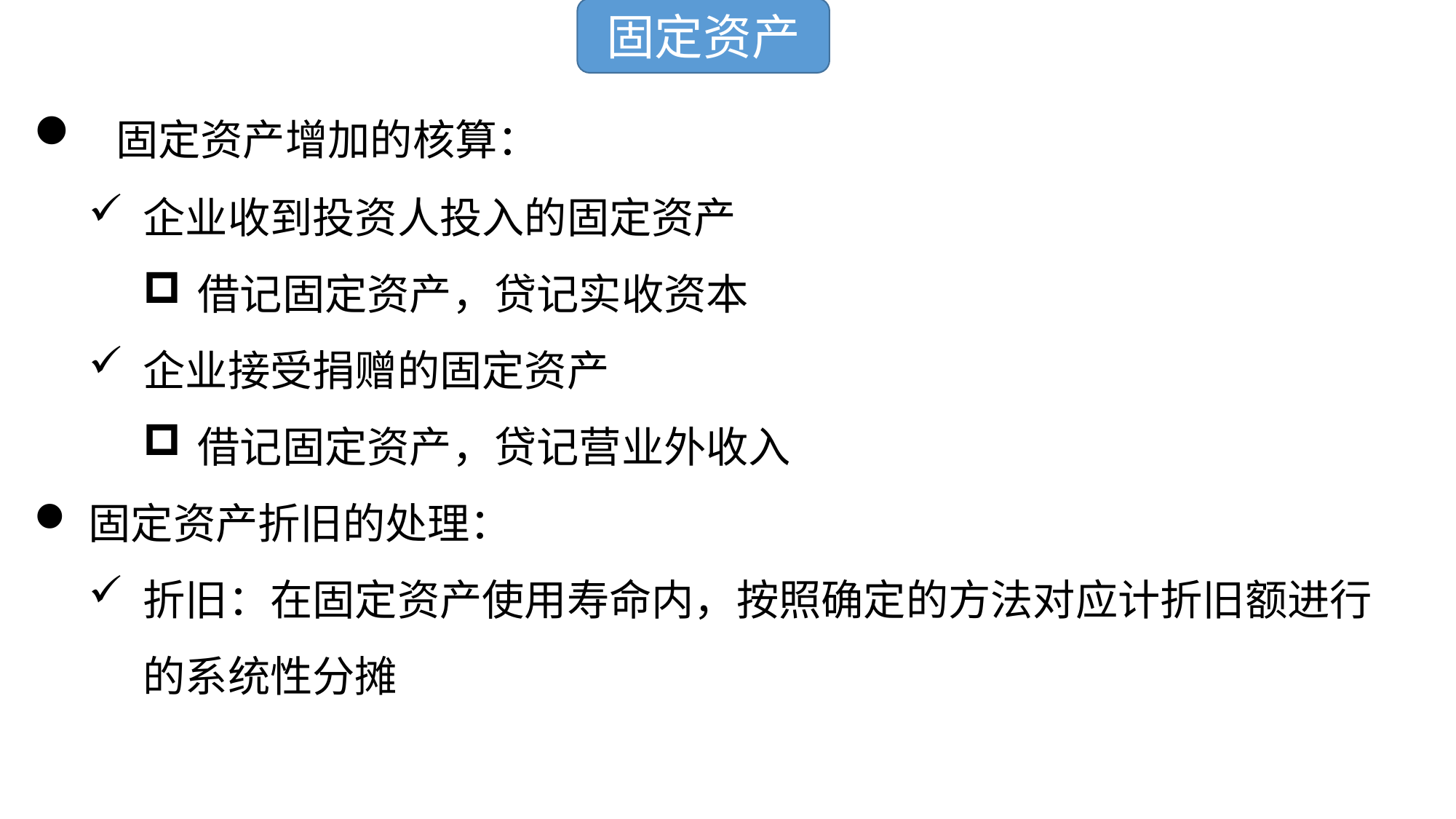

固定资产
  固定资产增加的核算：
企业收到投资人投入的固定资产
借记固定资产，贷记实收资本
企业接受捐赠的固定资产
借记固定资产，贷记营业外收入
固定资产折旧的处理：
折旧：在固定资产使用寿命内，按照确定的方法对应计折旧额进行的系统性分摊